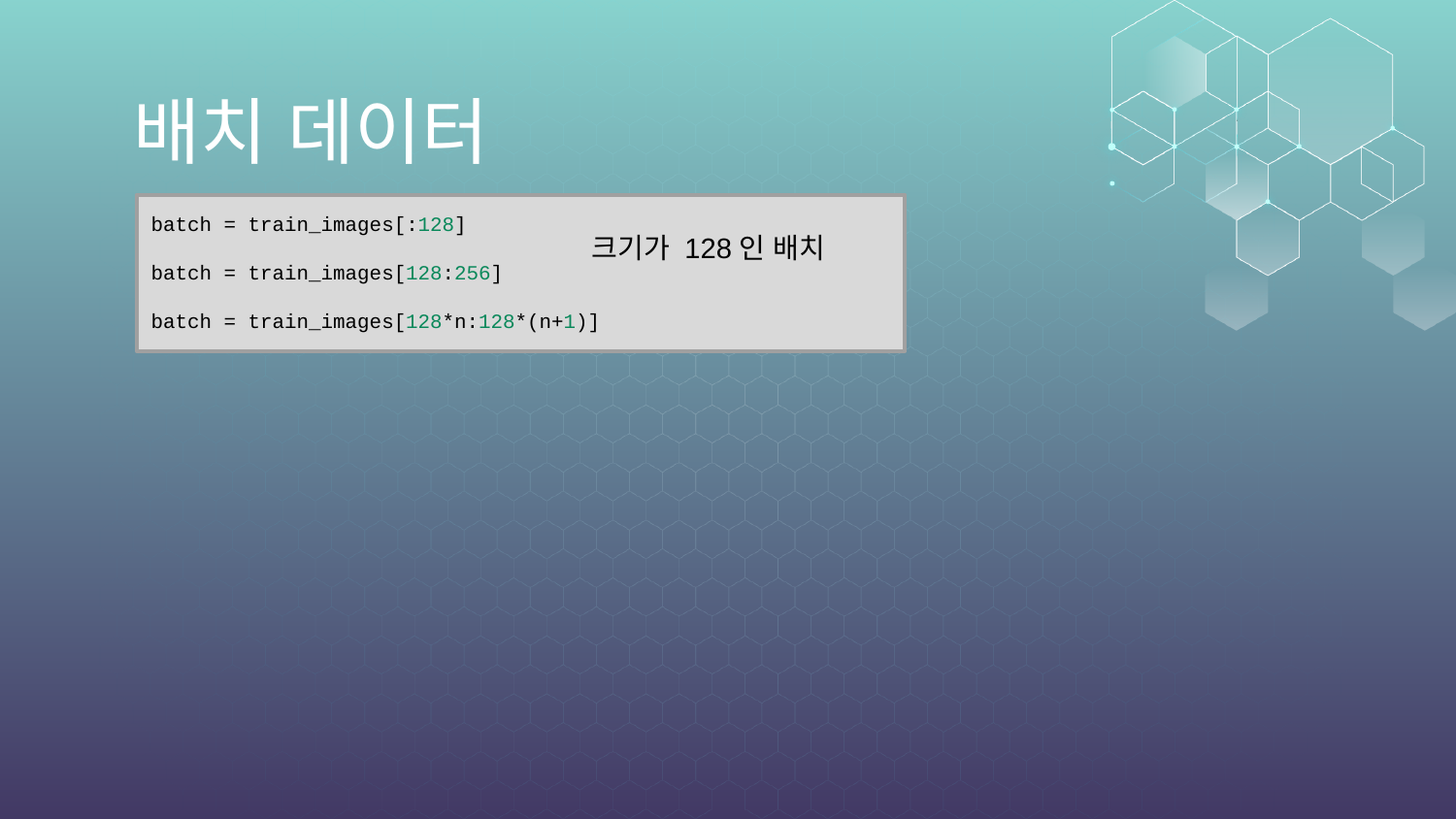

# 배치 데이터

batch = train_images[:128]
batch = train_images[128:256]
batch = train_images[128*n:128*(n+1)]
크기가 128인 배치